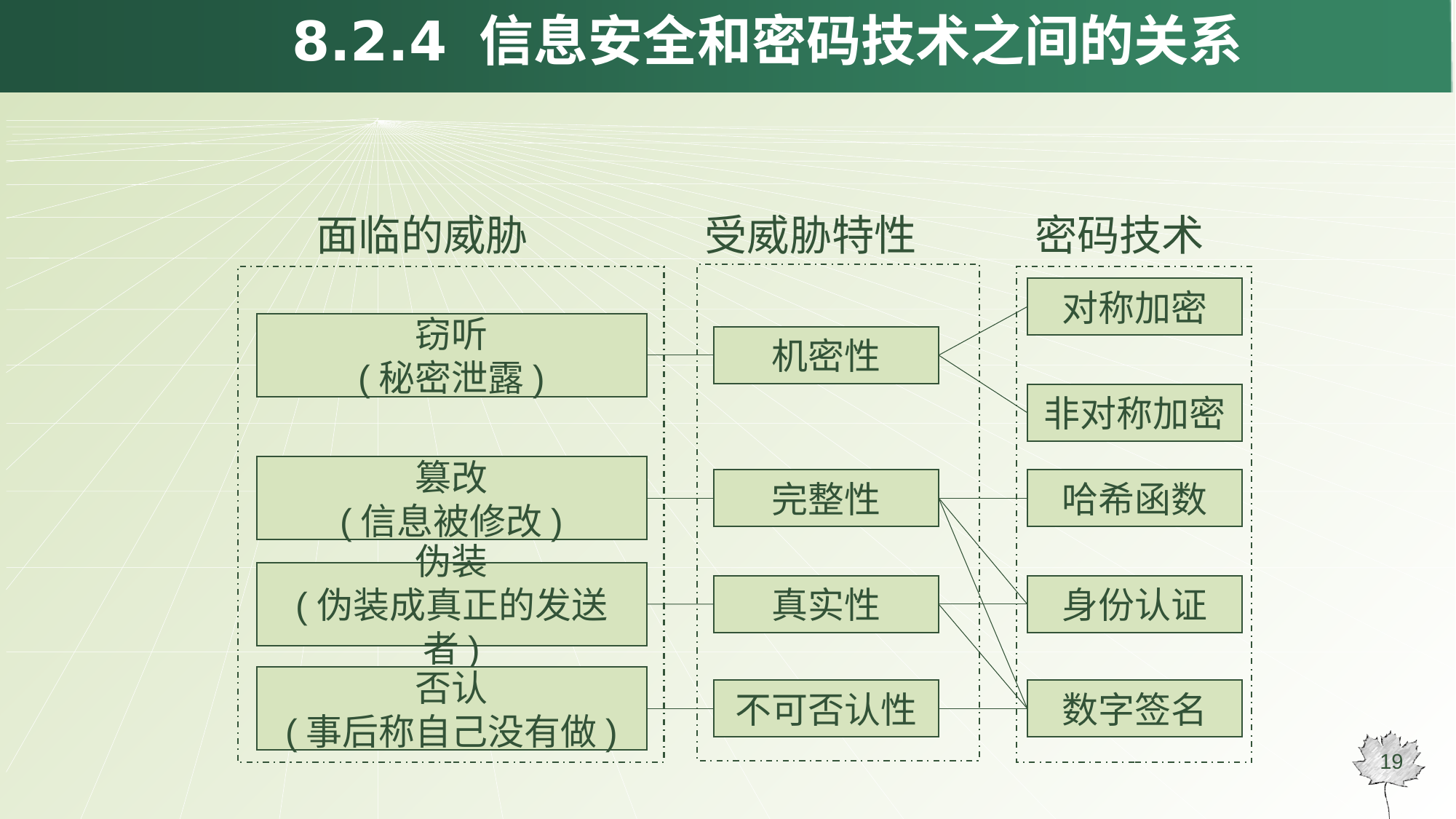

# 8.2.4 信息安全和密码技术之间的关系
面临的威胁
受威胁特性
密码技术

对称加密
窃听
(秘密泄露)
机密性
非对称加密
篡改
(信息被修改)
完整性
哈希函数
伪装
(伪装成真正的发送者)
真实性
身份认证
否认
(事后称自己没有做)
不可否认性
数字签名
19